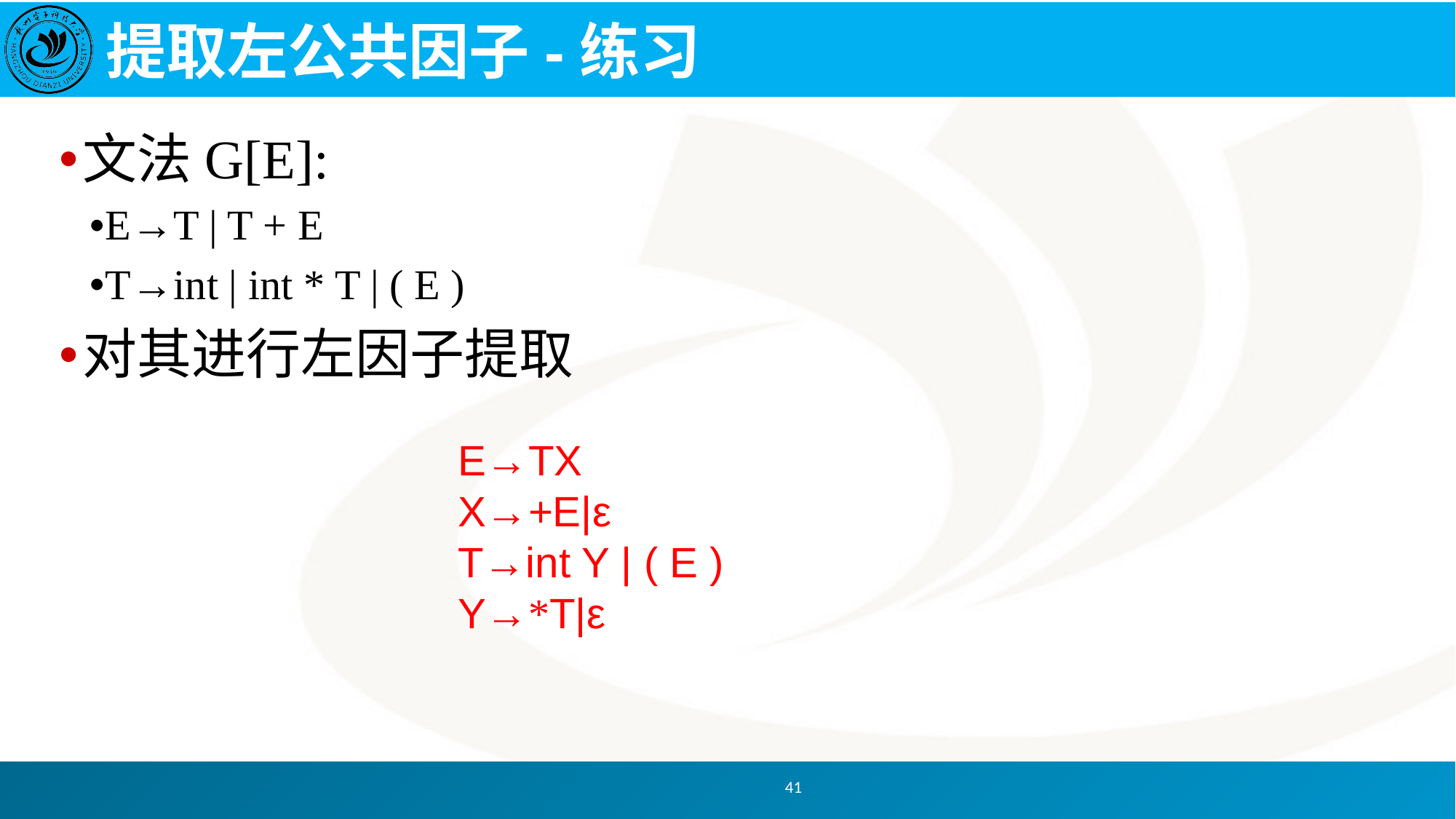

# 提取左公共因子-练习
文法G[E]:
E→T | T + E
T→int | int * T | ( E )
对其进行左因子提取
E→TX
X→+E|ε
T→int Y | ( E )
Y→*T|ε
41